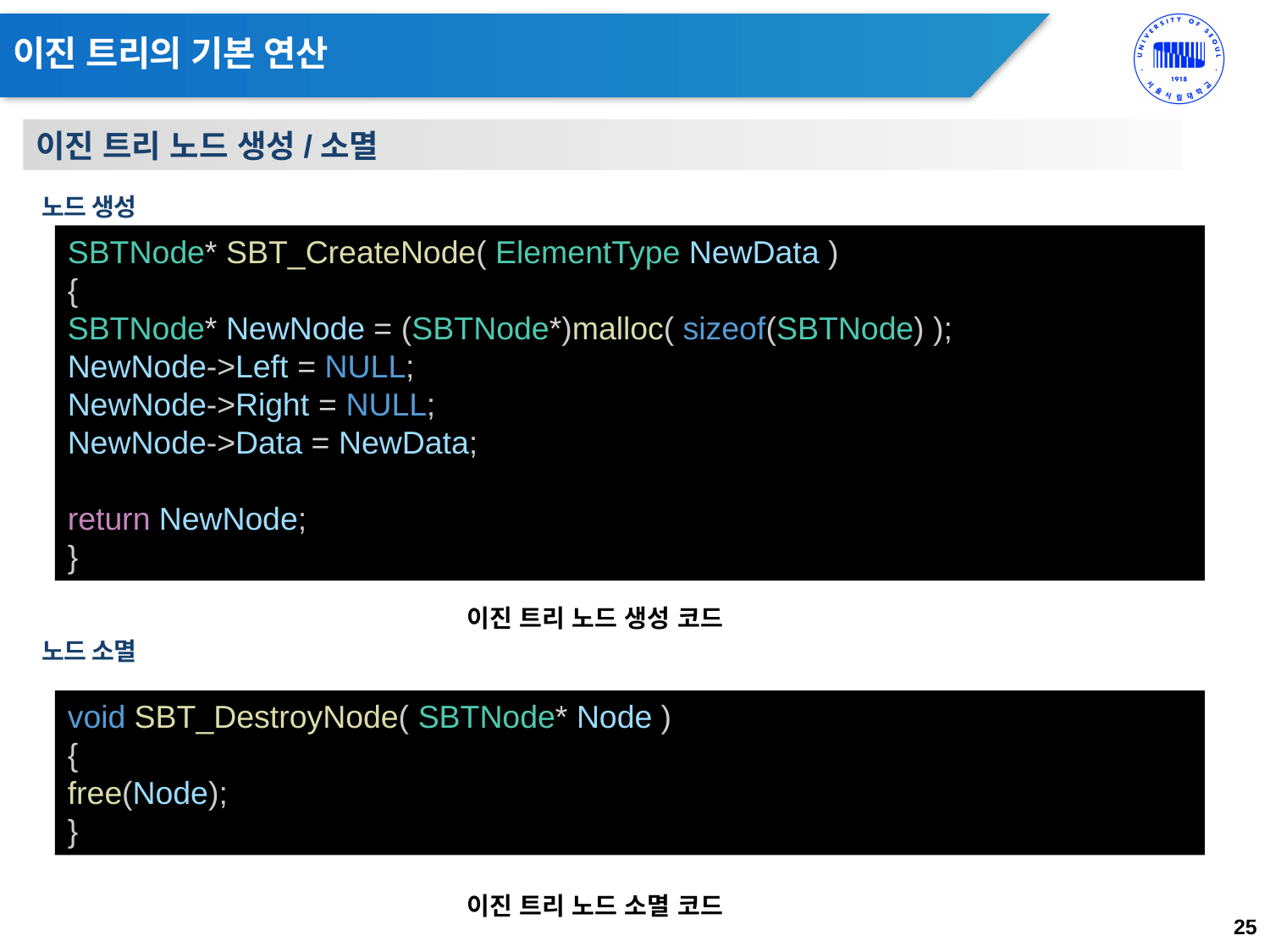

# 이진 트리의 기본 연산
이진 트리 노드 생성/소멸
노드 생성

노드 소멸

SBTNode* SBT_CreateNode( ElementType NewData )
{
SBTNode* NewNode = (SBTNode*)malloc( sizeof(SBTNode) );
NewNode->Left = NULL;
NewNode->Right = NULL;
NewNode->Data = NewData;
return NewNode;
}
이진 트리 노드 생성 코드
void SBT_DestroyNode( SBTNode* Node )
{
free(Node);
}
이진 트리 노드 소멸 코드
25